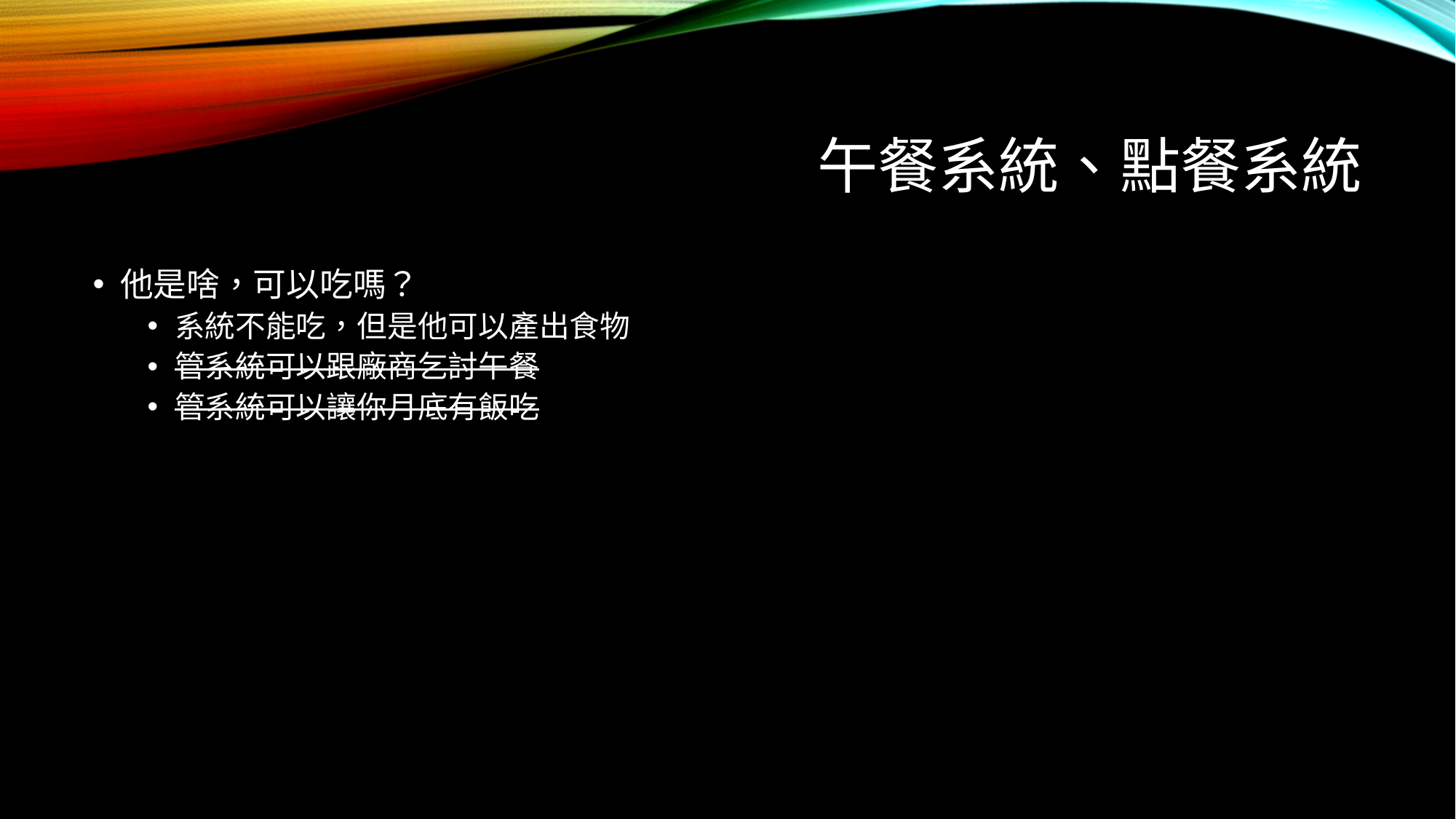

# 午餐系統、點餐系統
他是啥，可以吃嗎？
系統不能吃，但是他可以產出食物
管系統可以跟廠商乞討午餐
管系統可以讓你月底有飯吃